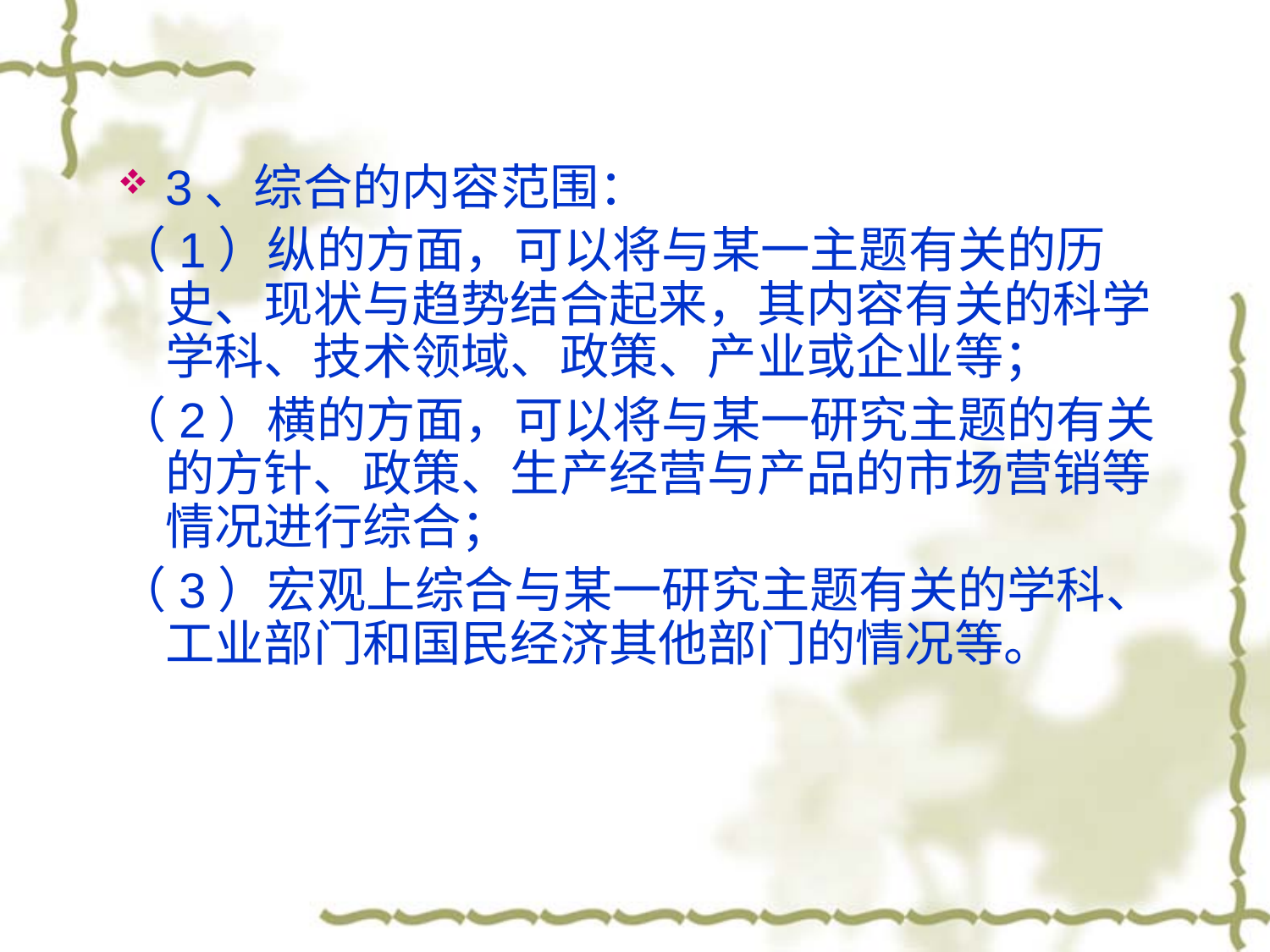

3、综合的内容范围：
（1）纵的方面，可以将与某一主题有关的历史、现状与趋势结合起来，其内容有关的科学学科、技术领域、政策、产业或企业等；
（2）横的方面，可以将与某一研究主题的有关的方针、政策、生产经营与产品的市场营销等情况进行综合；
（3）宏观上综合与某一研究主题有关的学科、工业部门和国民经济其他部门的情况等。